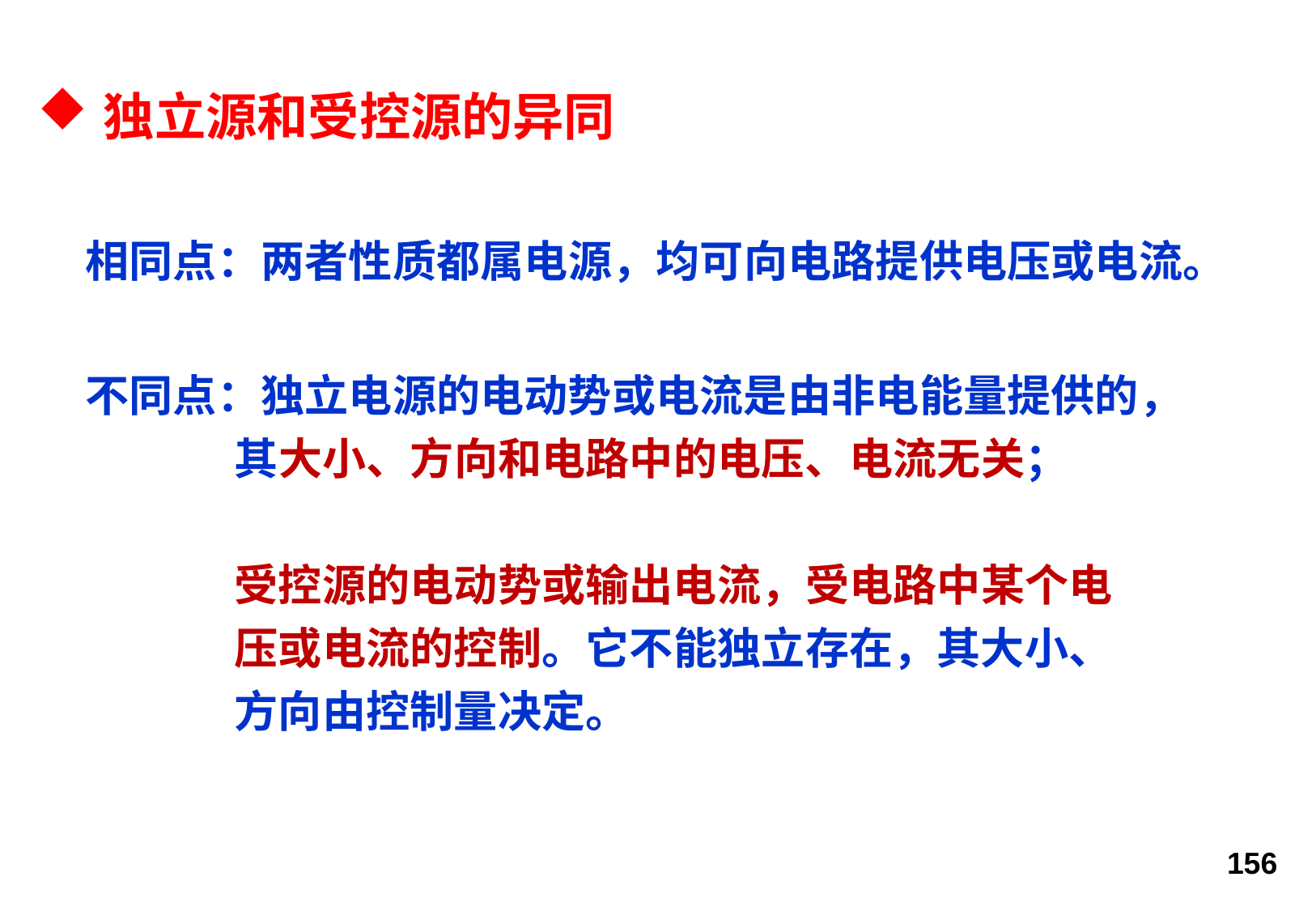

独立源和受控源的异同
相同点：两者性质都属电源，均可向电路提供电压或电流。
不同点：独立电源的电动势或电流是由非电能量提供的，
              其大小、方向和电路中的电压、电流无关；

              受控源的电动势或输出电流，受电路中某个电
              压或电流的控制。它不能独立存在，其大小、
              方向由控制量决定。